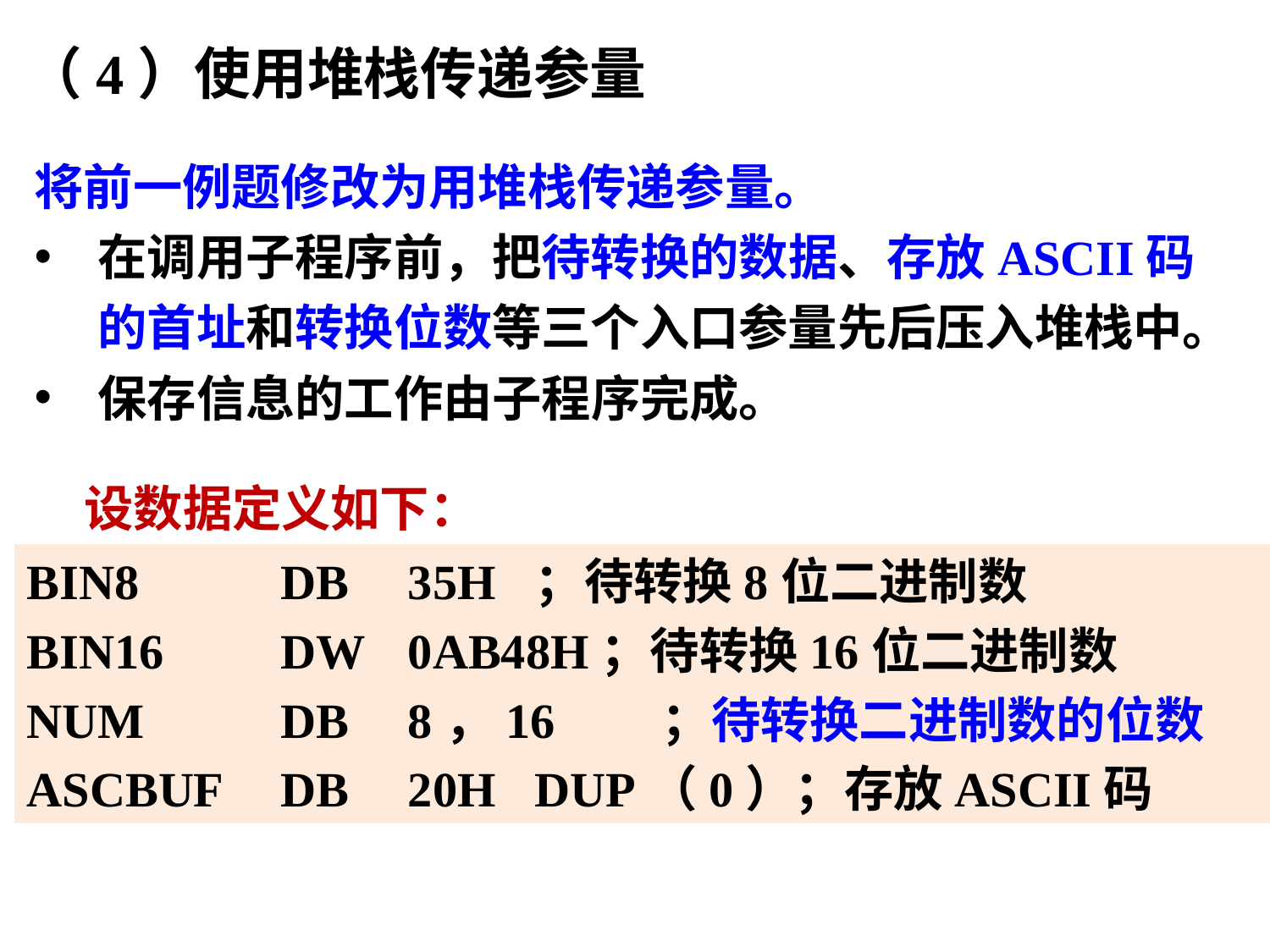

（4）使用堆栈传递参量
将前一例题修改为用堆栈传递参量。
在调用子程序前，把待转换的数据、存放ASCII码的首址和转换位数等三个入口参量先后压入堆栈中。
保存信息的工作由子程序完成。
设数据定义如下：
BIN8		DB	35H	；待转换8位二进制数
BIN16	DW	0AB48H；待转换16位二进制数
NUM		DB	8，16	；待转换二进制数的位数
ASCBUF	DB	20H	DUP（0）；存放ASCII码
120